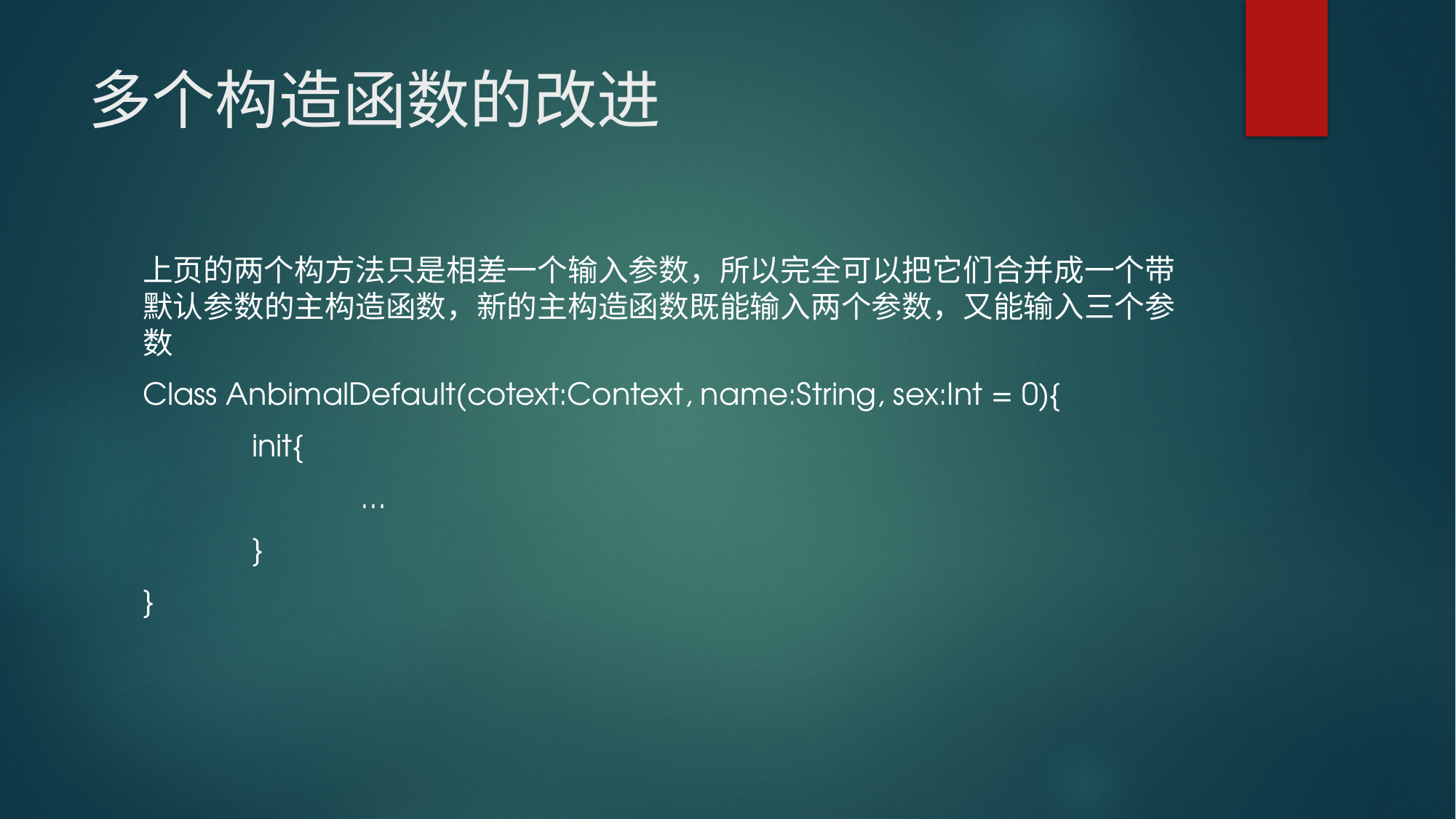

# 多个构造函数的改进
上页的两个构方法只是相差一个输入参数，所以完全可以把它们合并成一个带默认参数的主构造函数，新的主构造函数既能输入两个参数，又能输入三个参数
Class AnbimalDefault(cotext:Context, name:String, sex:Int = 0){
	init{
		…
	}
}